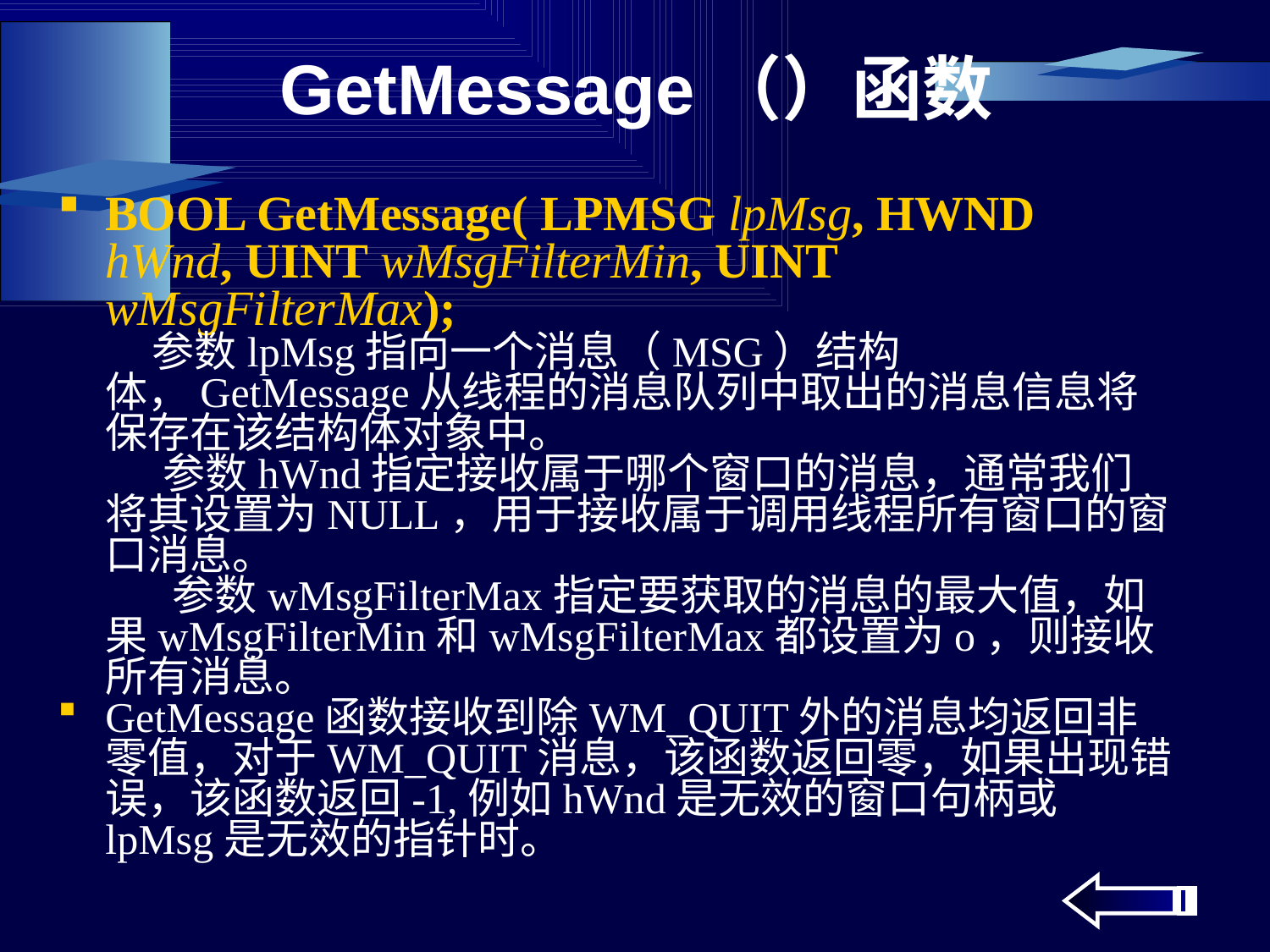

# GetMessage（）函数
BOOL GetMessage( LPMSG lpMsg, HWND hWnd, UINT wMsgFilterMin, UINT wMsgFilterMax);
           参数lpMsg指向一个消息（MSG）结构体，GetMessage从线程的消息队列中取出的消息信息将保存在该结构体对象中。
          参数hWnd指定接收属于哪个窗口的消息，通常我们将其设置为NULL，用于接收属于调用线程所有窗口的窗口消息。
           参数wMsgFilterMax指定要获取的消息的最大值，如果wMsgFilterMin和wMsgFilterMax都设置为o，则接收所有消息。
GetMessage函数接收到除WM_QUIT外的消息均返回非零值，对于WM_QUIT消息，该函数返回零，如果出现错误，该函数返回-1,例如hWnd是无效的窗口句柄或lpMsg是无效的指针时。